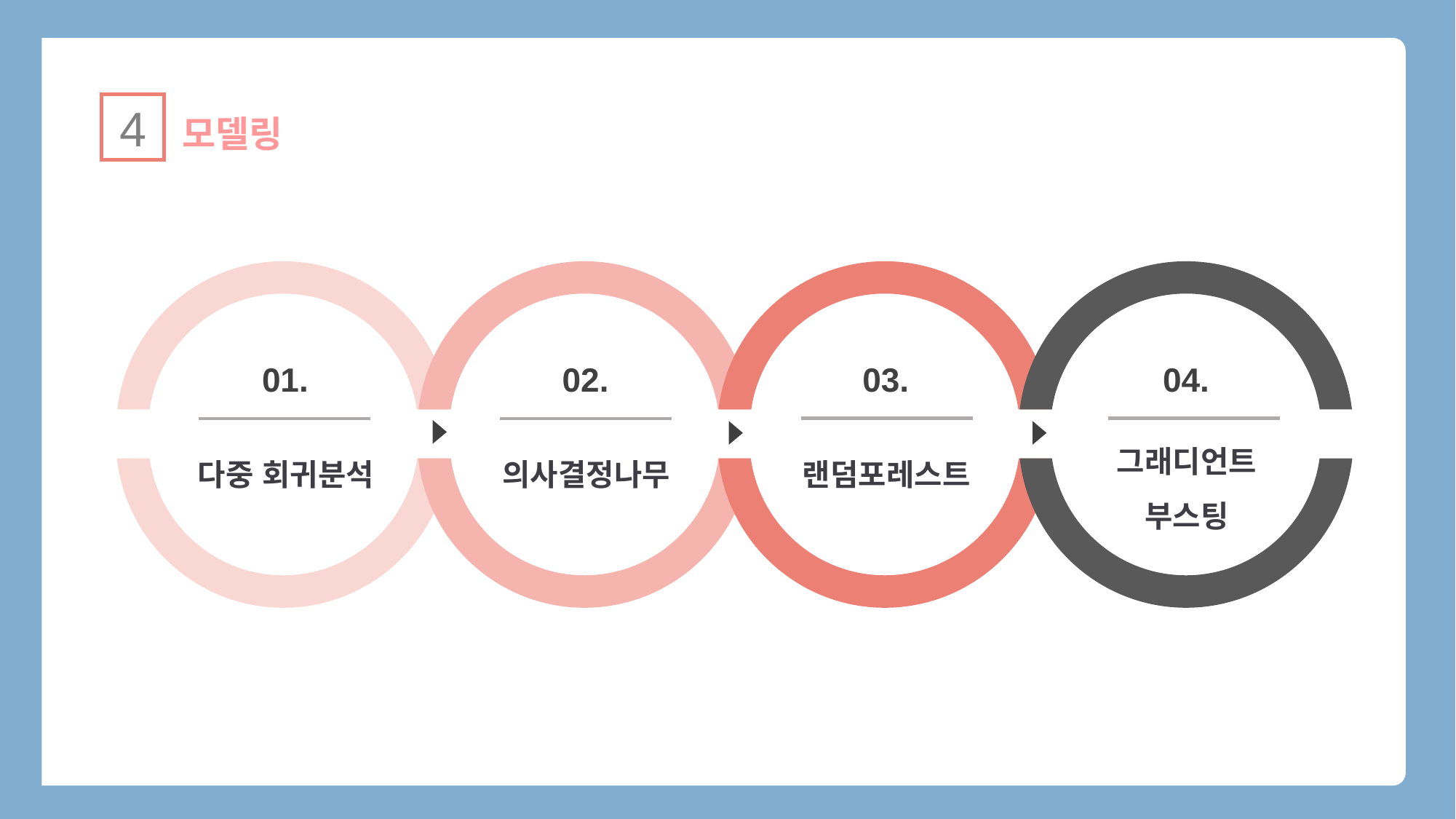

모델링
4

01.
02.
03.
04.
그래디언트
부스팅

다중 회귀분석
의사결정나무
랜덤포레스트